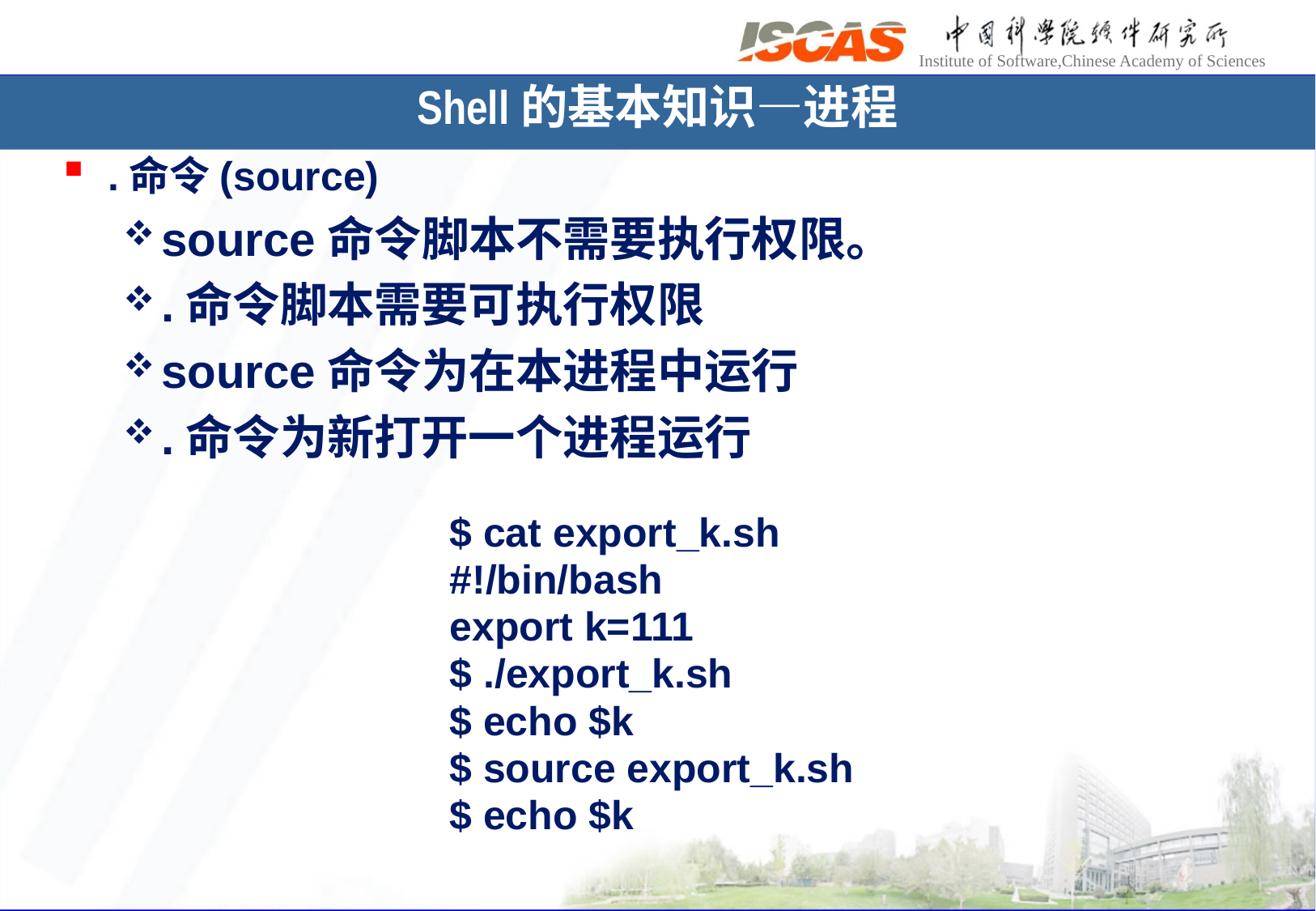

Shell的基本知识—进程
.命令(source)
source命令脚本不需要执行权限。
.命令脚本需要可执行权限
source命令为在本进程中运行
.命令为新打开一个进程运行
$ cat export_k.sh
#!/bin/bash
export k=111
$ ./export_k.sh
$ echo $k
$ source export_k.sh
$ echo $k